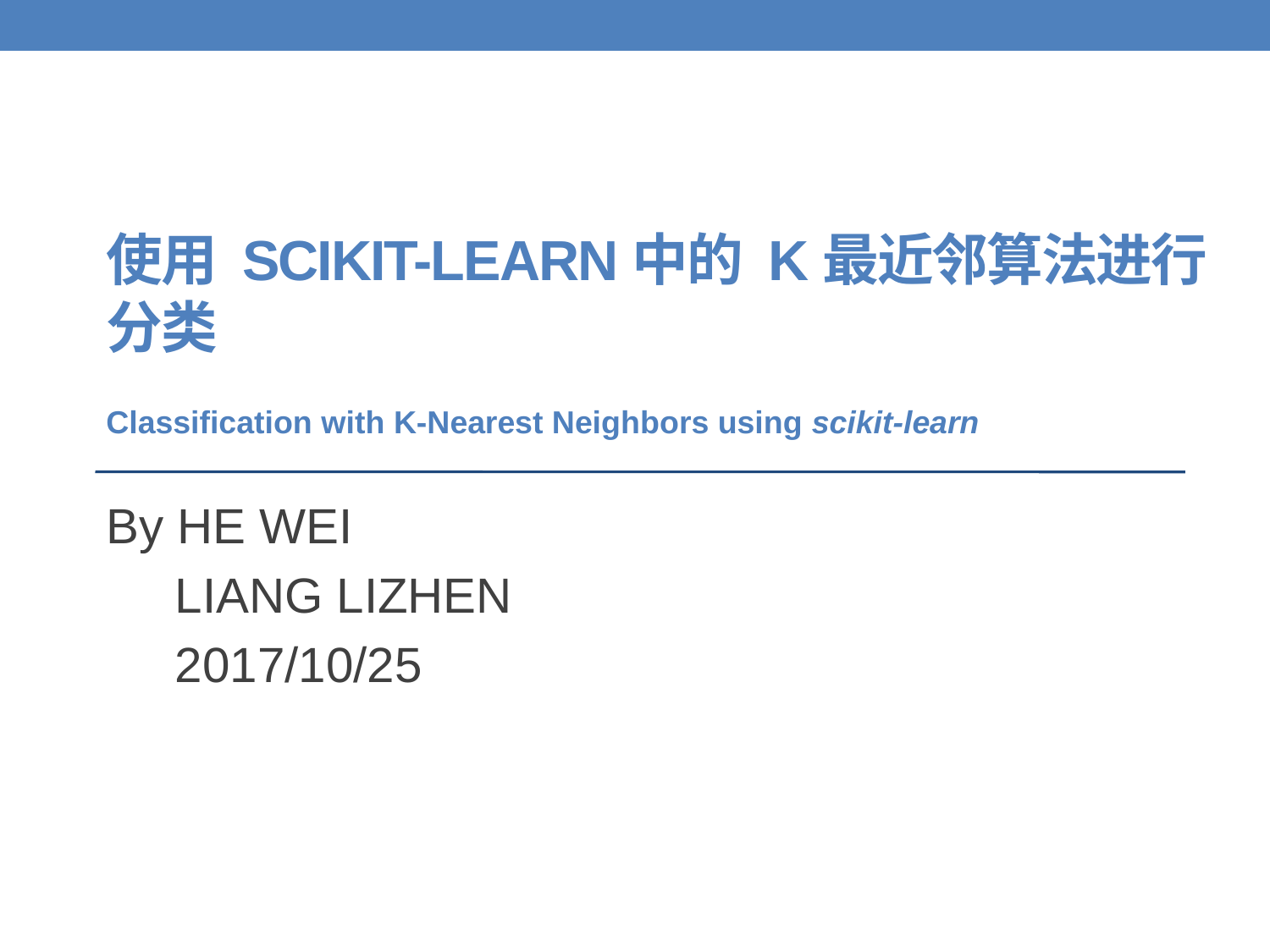

# 使用 Scikit-learn中的 k最近邻算法进行分类
Classification with K-Nearest Neighbors using scikit-learn
By HE WEI
     LIANG LIZHEN
     2017/10/25